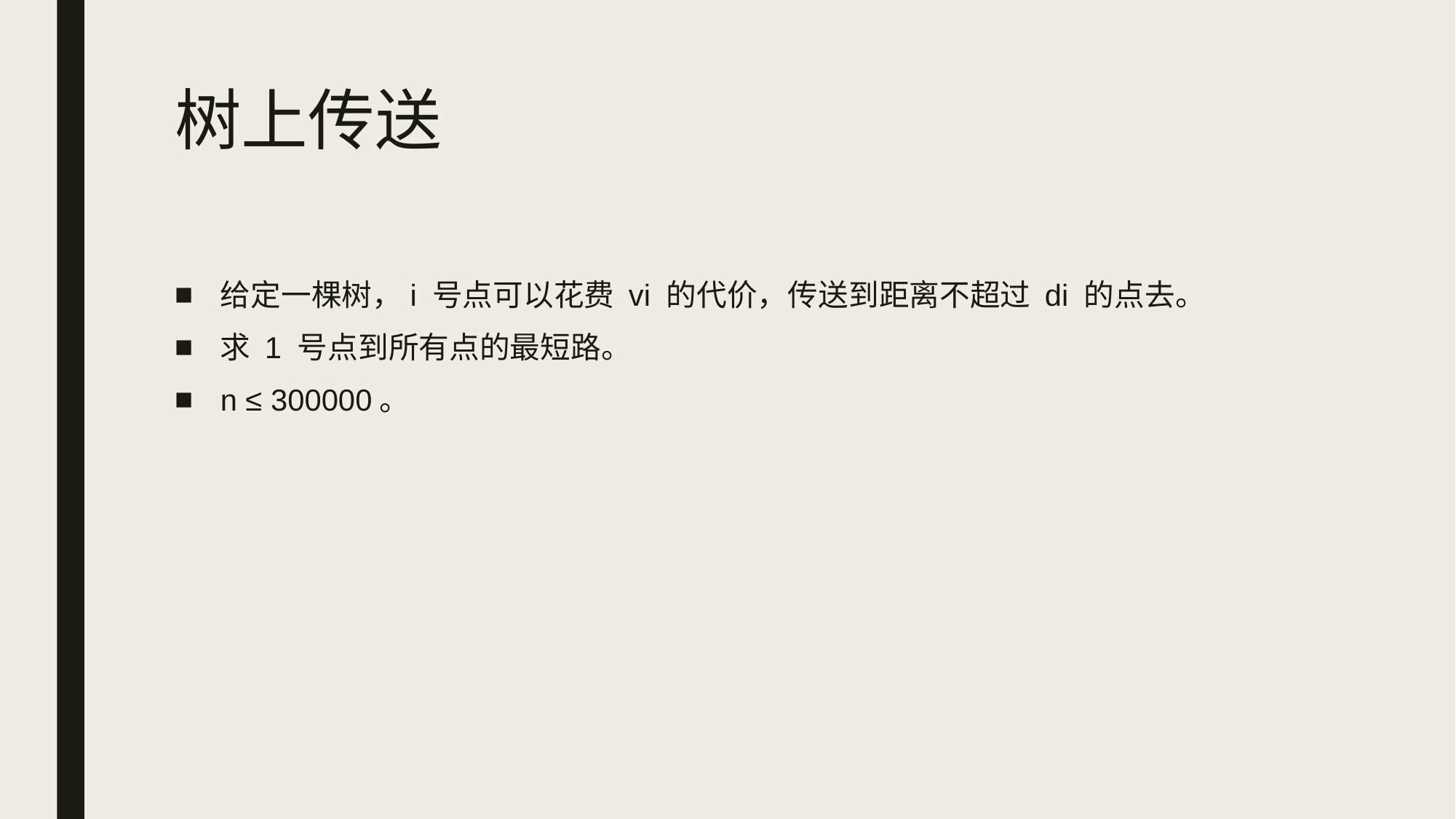

# 树上传送
给定一棵树，i 号点可以花费 vi 的代价，传送到距离不超过 di 的点去。
求 1 号点到所有点的最短路。
n ≤ 300000。